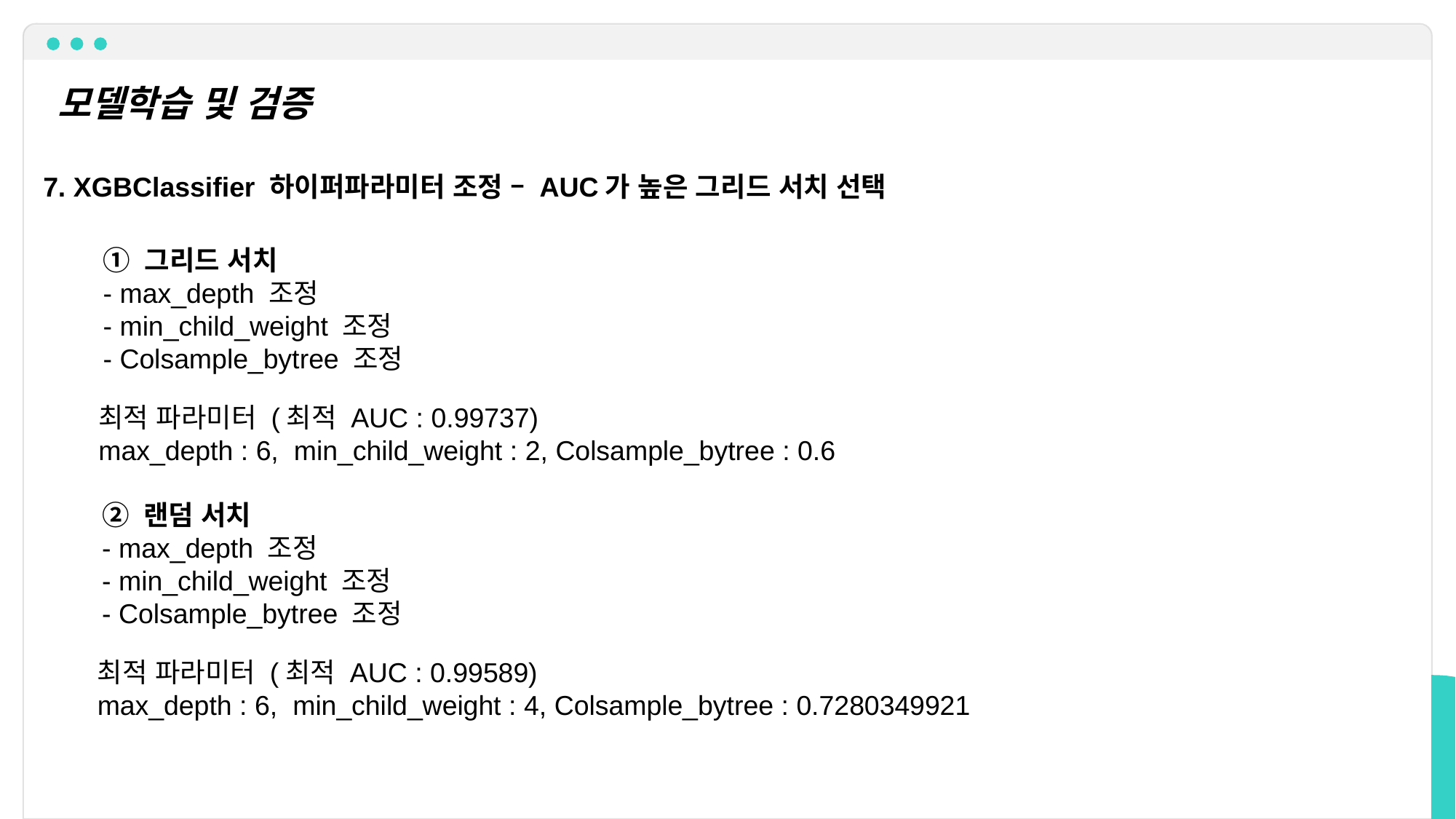

모델학습 및 검증
7. XGBClassifier 하이퍼파라미터 조정 – AUC가 높은 그리드 서치 선택
① 그리드 서치
- max_depth 조정
- min_child_weight 조정
- Colsample_bytree 조정
최적 파라미터 (최적 AUC : 0.99737)
max_depth : 6,  min_child_weight : 2, Colsample_bytree : 0.6
② 랜덤 서치
- max_depth 조정
- min_child_weight 조정
- Colsample_bytree 조정

최적 파라미터 (최적 AUC : 0.99589)
max_depth : 6,  min_child_weight : 4, Colsample_bytree : 0.7280349921